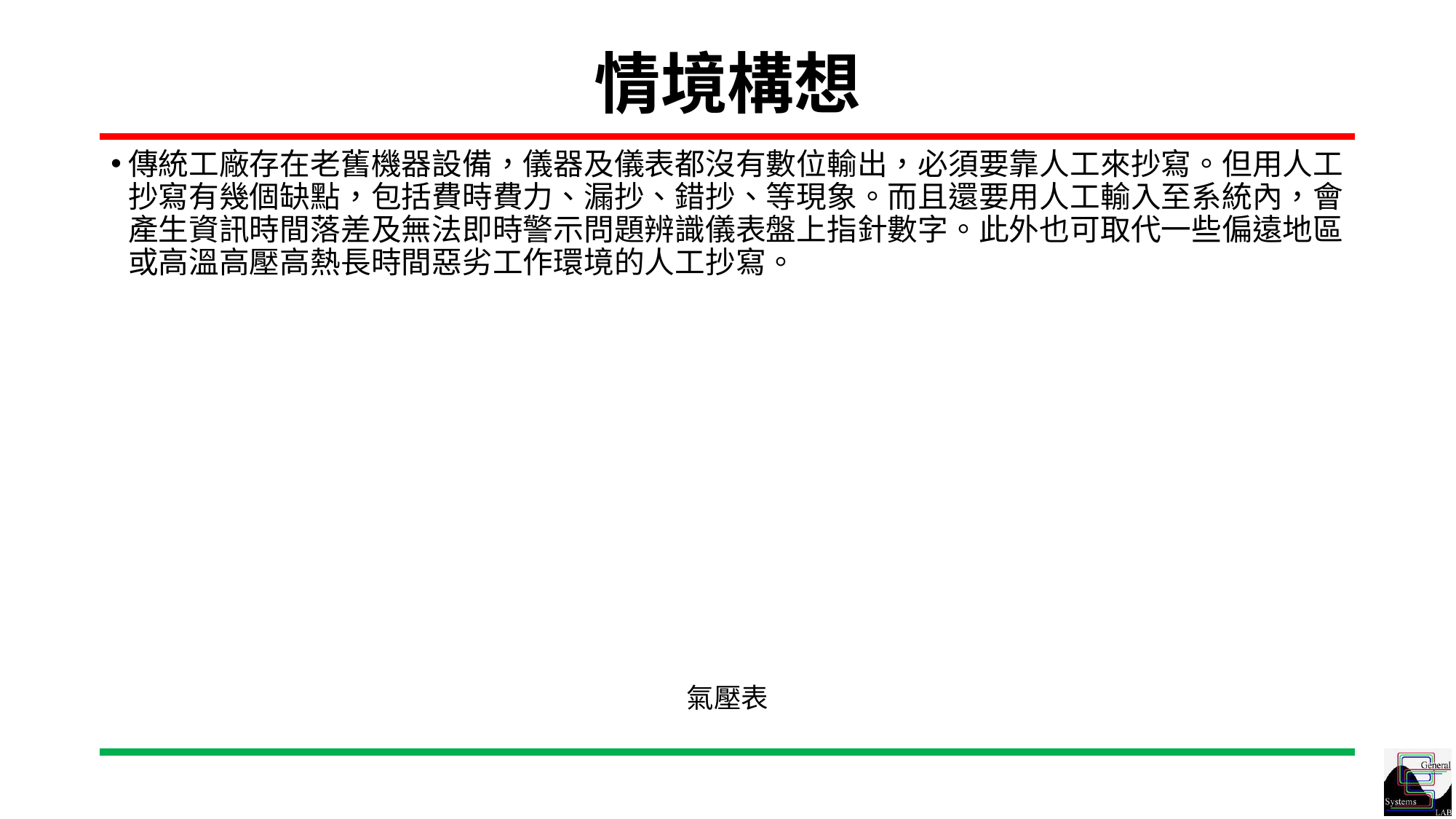

# 情境構想
傳統工廠存在老舊機器設備，儀器及儀表都沒有數位輸出，必須要靠人工來抄寫。但用人工抄寫有幾個缺點，包括費時費力、漏抄、錯抄、等現象。而且還要用人工輸入至系統內，會產生資訊時間落差及無法即時警示問題辨識儀表盤上指針數字。此外也可取代一些偏遠地區或高溫高壓高熱長時間惡劣工作環境的人工抄寫。
氣壓表